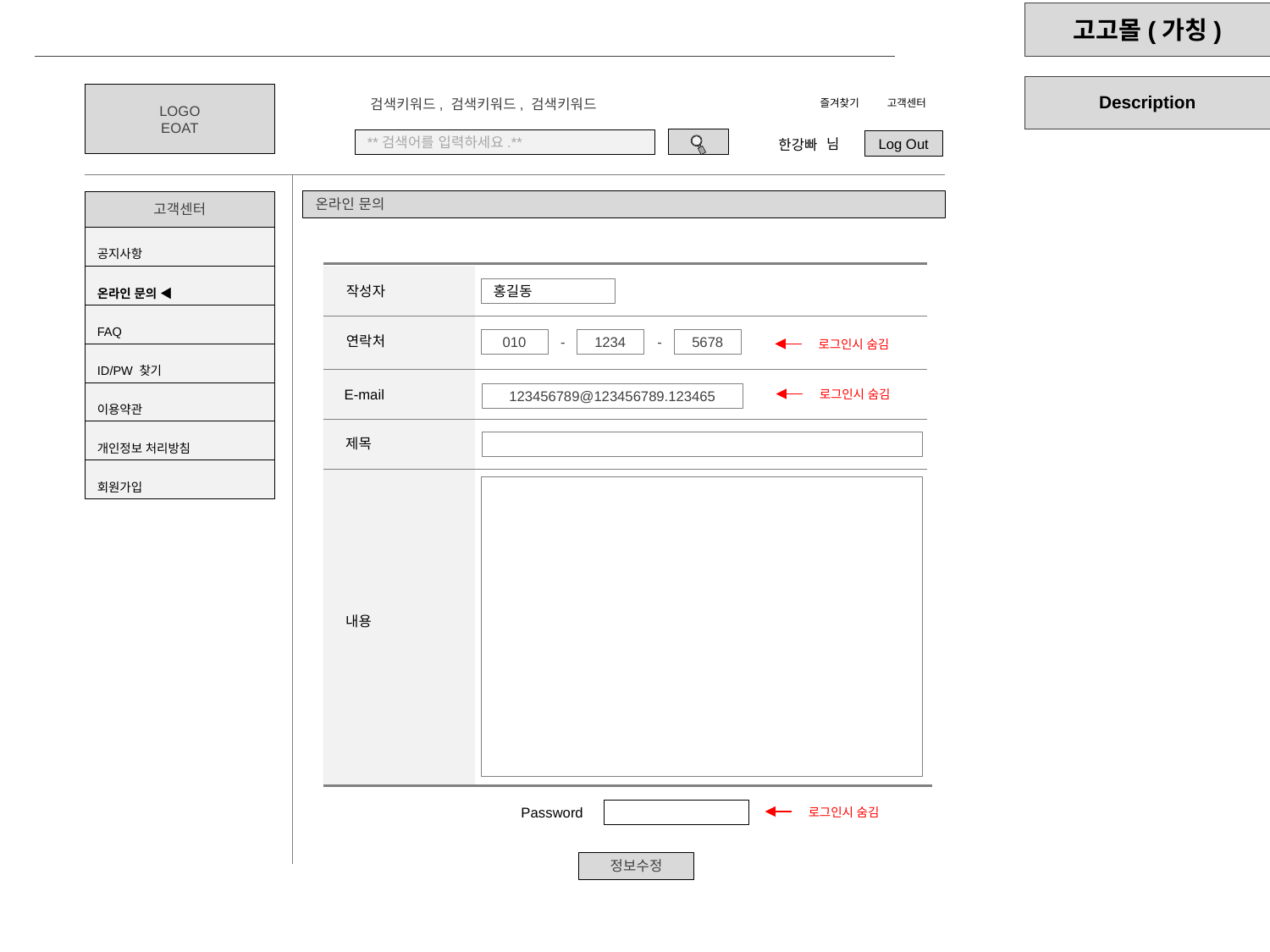

LOGO
EOAT
검색키워드, 검색키워드, 검색키워드
즐겨찾기
고객센터

님
**검색어를 입력하세요.**
Log Out
한강빠
온라인 문의
고객센터
공지사항
온라인 문의 ◀

작성자
홍길동
FAQ
연락처
-
-
010
1234
5678
로그인시 숨김
ID/PW 찾기
E-mail
로그인시 숨김
이용약관
123456789@123456789.123465
개인정보 처리방침
제목

회원가입

내용
Password
로그인시 숨김

정보수정